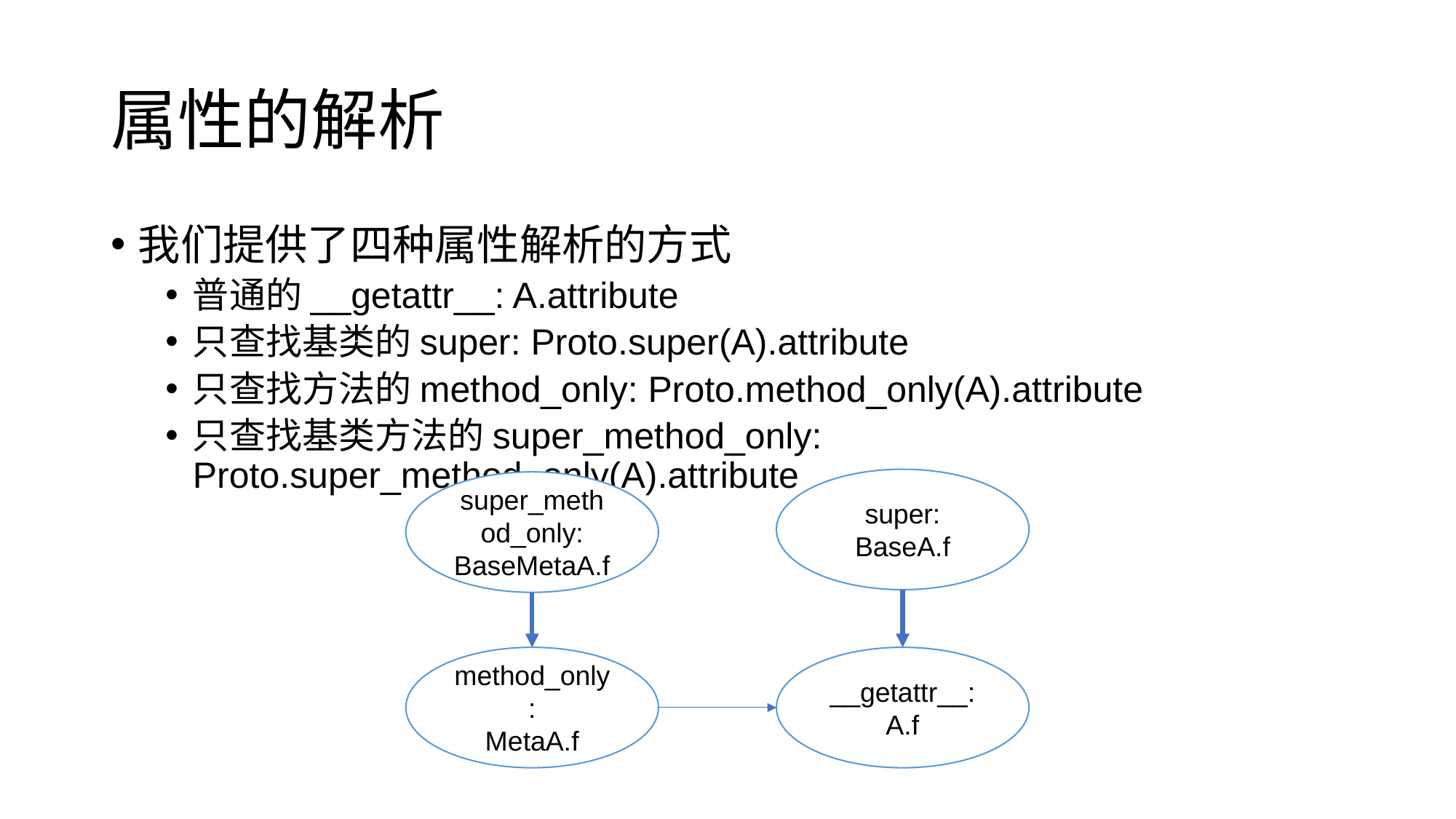

# 属性的解析
我们提供了四种属性解析的方式
普通的__getattr__: A.attribute
只查找基类的super: Proto.super(A).attribute
只查找方法的method_only: Proto.method_only(A).attribute
只查找基类方法的super_method_only: Proto.super_method_only(A).attribute
super:
BaseA.f
super_method_only:
BaseMetaA.f
method_only:
MetaA.f
__getattr__: A.f